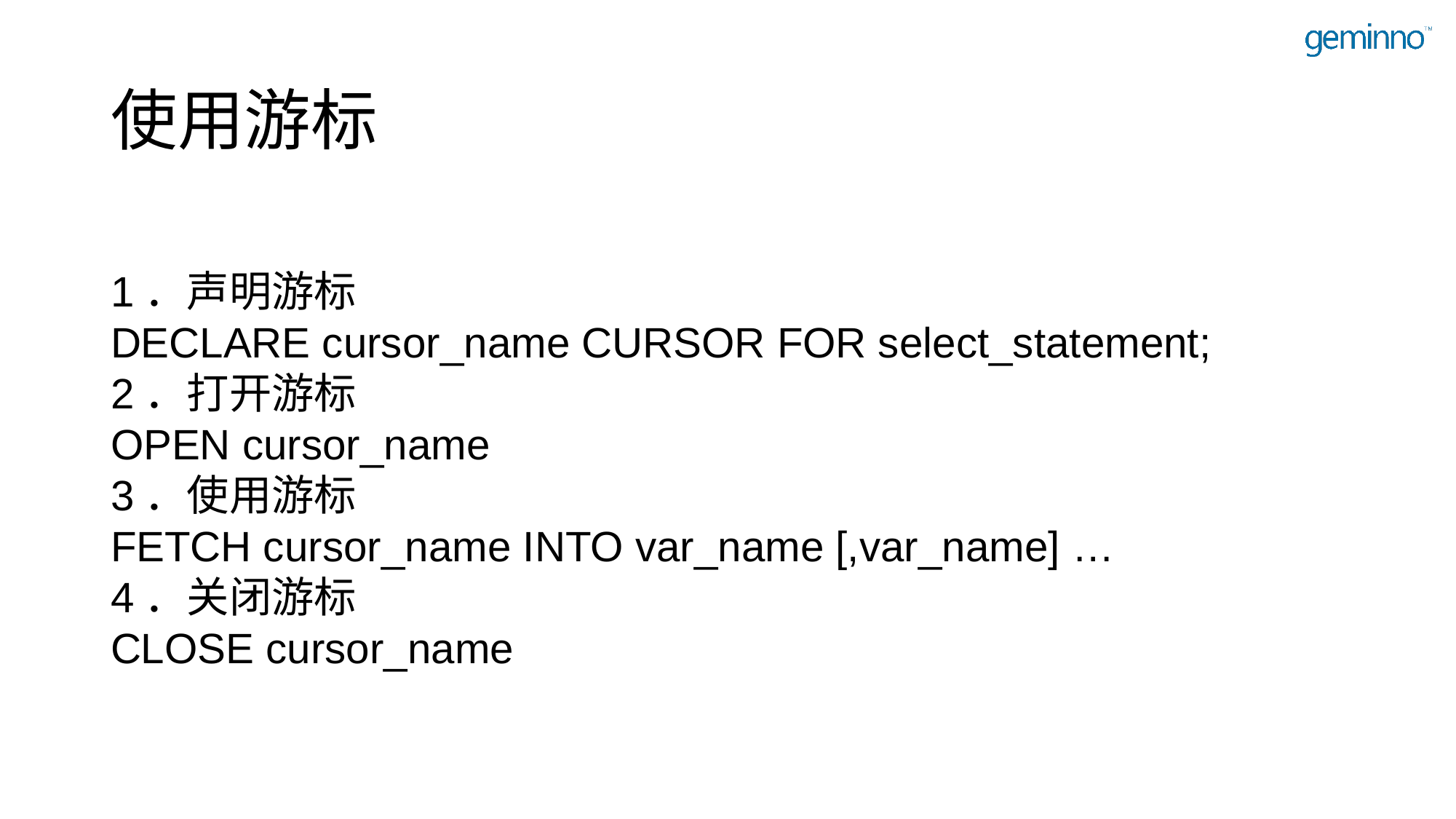

# 使用游标
1．声明游标
DECLARE cursor_name CURSOR FOR select_statement;
2．打开游标
OPEN cursor_name
3．使用游标
FETCH cursor_name INTO var_name [,var_name] …
4．关闭游标
CLOSE cursor_name